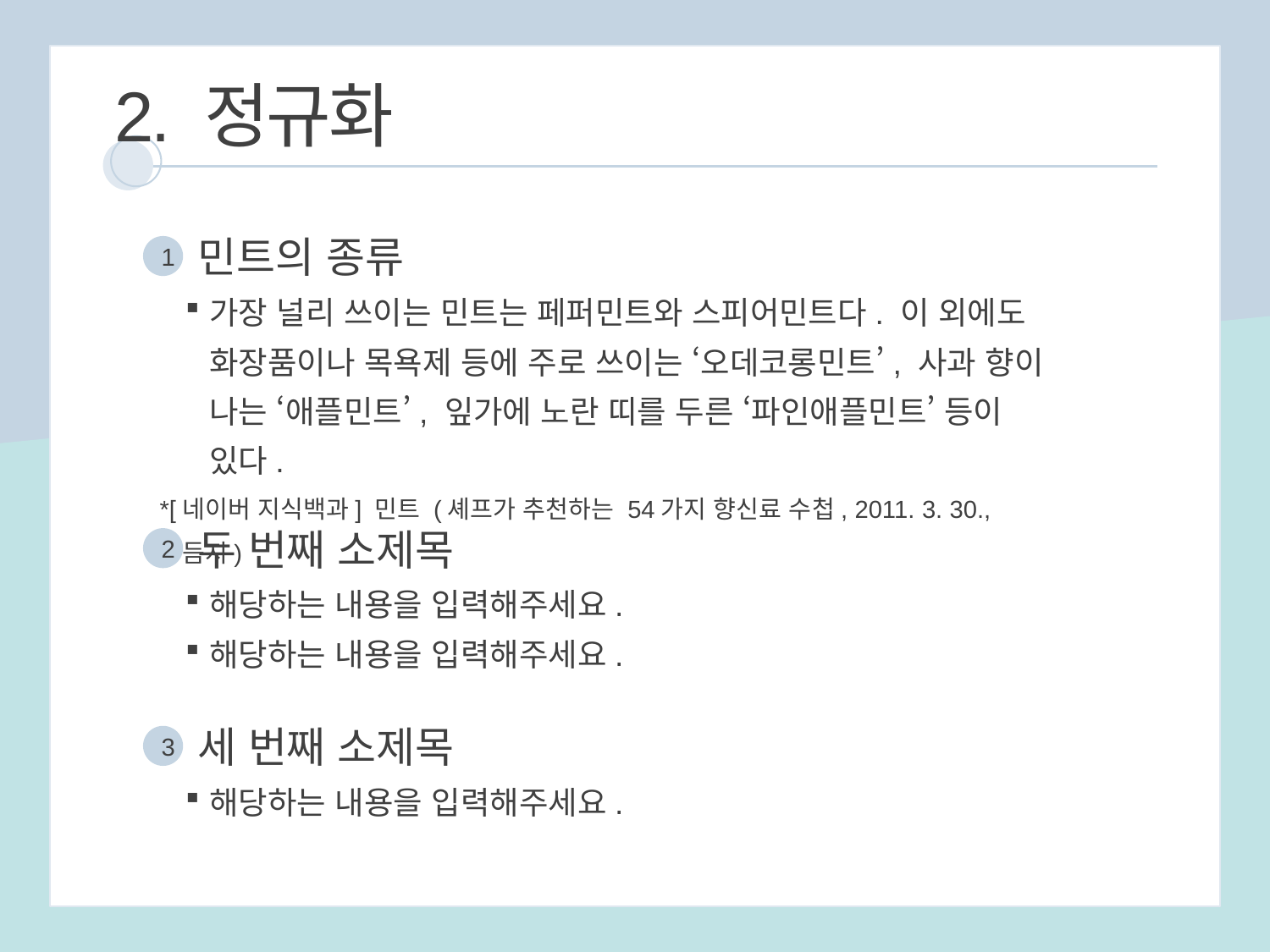

2. 정규화
민트의 종류
가장 널리 쓰이는 민트는 페퍼민트와 스피어민트다. 이 외에도 화장품이나 목욕제 등에 주로 쓰이는 ‘오데코롱민트’, 사과 향이 나는 ‘애플민트’, 잎가에 노란 띠를 두른 ‘파인애플민트’ 등이 있다.
*[네이버 지식백과] 민트 (셰프가 추천하는 54가지 향신료 수첩, 2011. 3. 30., 우듬지)
1
두 번째 소제목
해당하는 내용을 입력해주세요.
해당하는 내용을 입력해주세요.
2
세 번째 소제목
해당하는 내용을 입력해주세요.
3